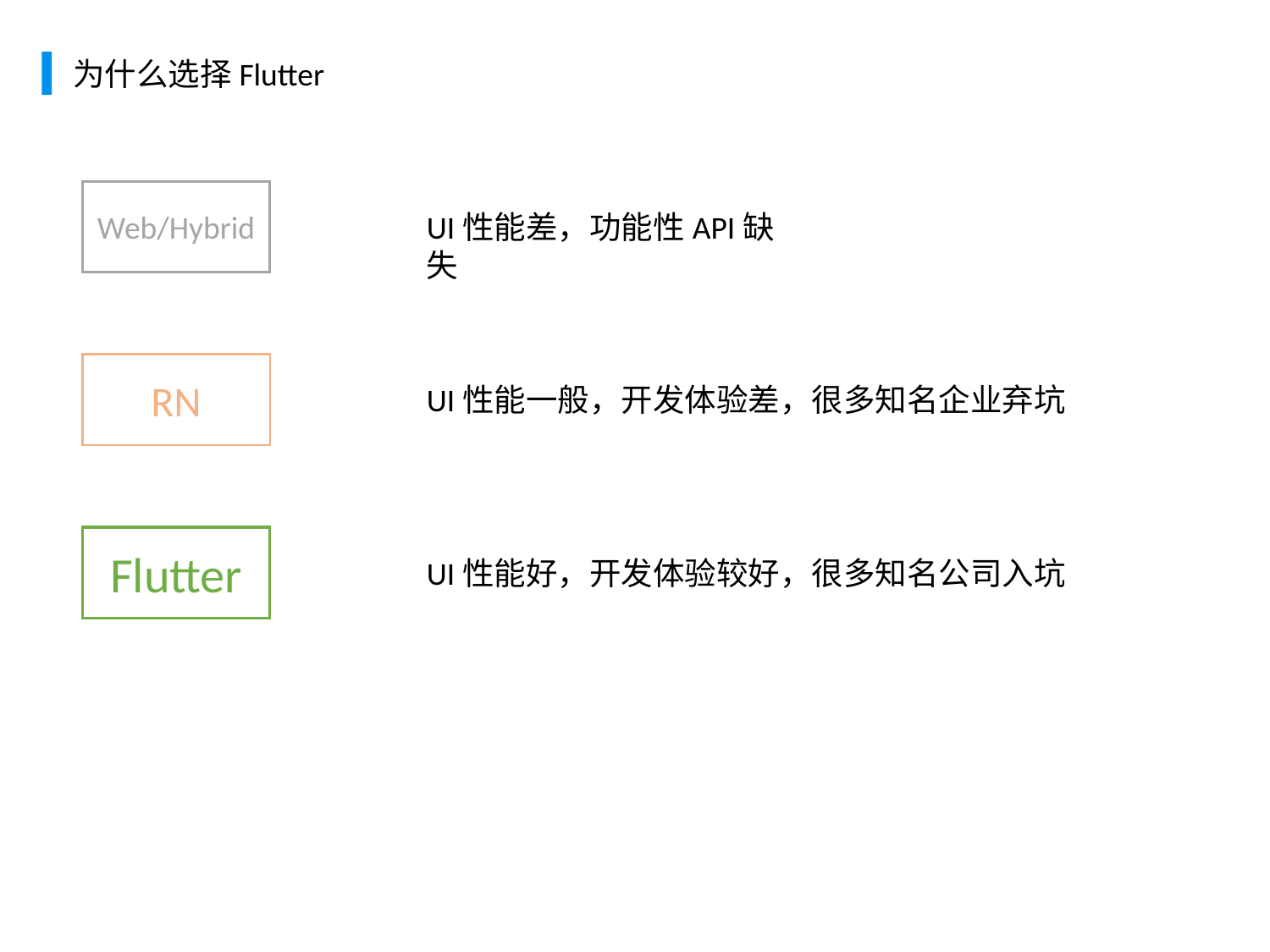

为什么选择Flutter

Web/Hybrid
UI性能差，功能性API缺失
RN
UI性能一般，开发体验差，很多知名企业弃坑
Flutter
UI性能好，开发体验较好，很多知名公司入坑